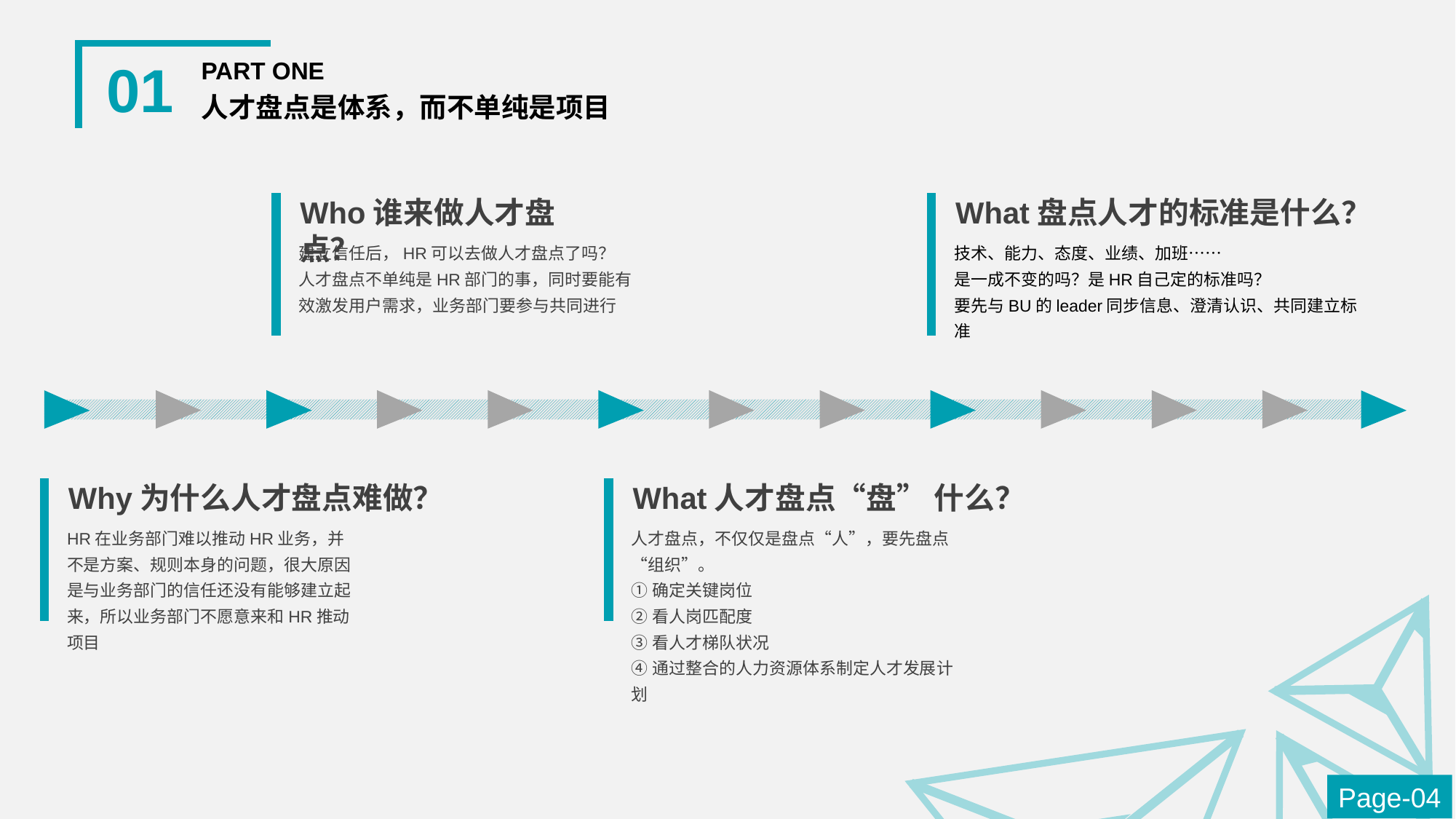

01
PART ONE
人才盘点是体系，而不单纯是项目
Who谁来做人才盘点？
What盘点人才的标准是什么？
建立信任后，HR可以去做人才盘点了吗？
人才盘点不单纯是HR部门的事，同时要能有效激发用户需求，业务部门要参与共同进行
技术、能力、态度、业绩、加班……
是一成不变的吗？是HR自己定的标准吗？
要先与BU的leader同步信息、澄清认识、共同建立标准

Why为什么人才盘点难做？
What人才盘点“盘” 什么？
HR在业务部门难以推动HR业务，并不是方案、规则本身的问题，很大原因是与业务部门的信任还没有能够建立起来，所以业务部门不愿意来和HR推动项目
人才盘点，不仅仅是盘点“人”，要先盘点“组织”。
①确定关键岗位
②看人岗匹配度
③看人才梯队状况
④通过整合的人力资源体系制定人才发展计划
Page-04